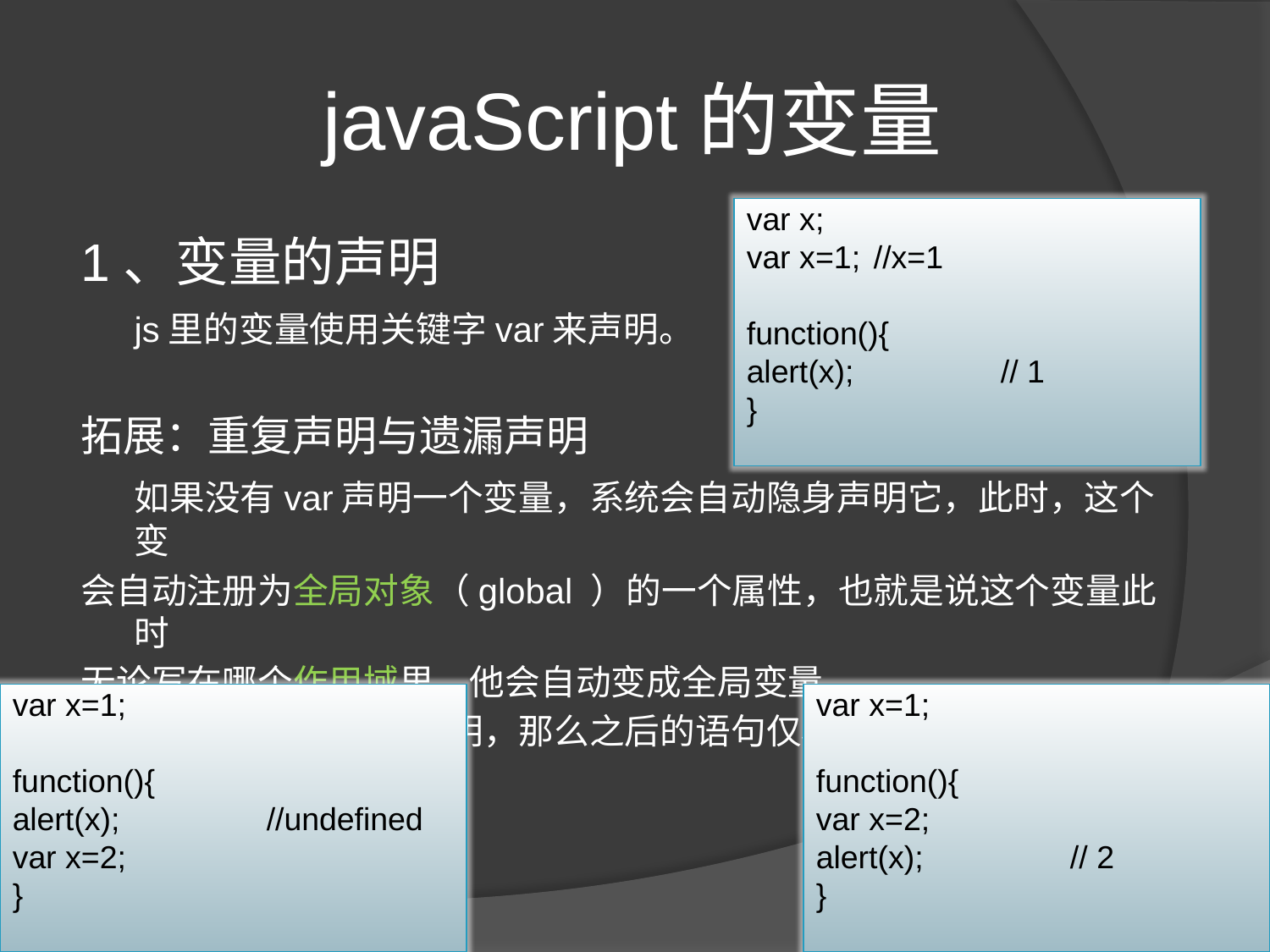

# javaScript的变量
var x;
var x=1;	//x=1

function(){
alert(x);		// 1
}

1、变量的声明
	js里的变量使用关键字var来声明。

拓展：重复声明与遗漏声明
	如果没有var声明一个变量，系统会自动隐身声明它，此时，这个变
会自动注册为全局对象（global ）的一个属性，也就是说这个变量此时
无论写在哪个作用域里，他会自动变成全局变量。
	如果重复使用var声明，那么之后的语句仅相当于一个赋值语句。

var x=1;

function(){
alert(x);		//undefined
var x=2;
}

var x=1;

function(){
var x=2;
alert(x);		// 2
}